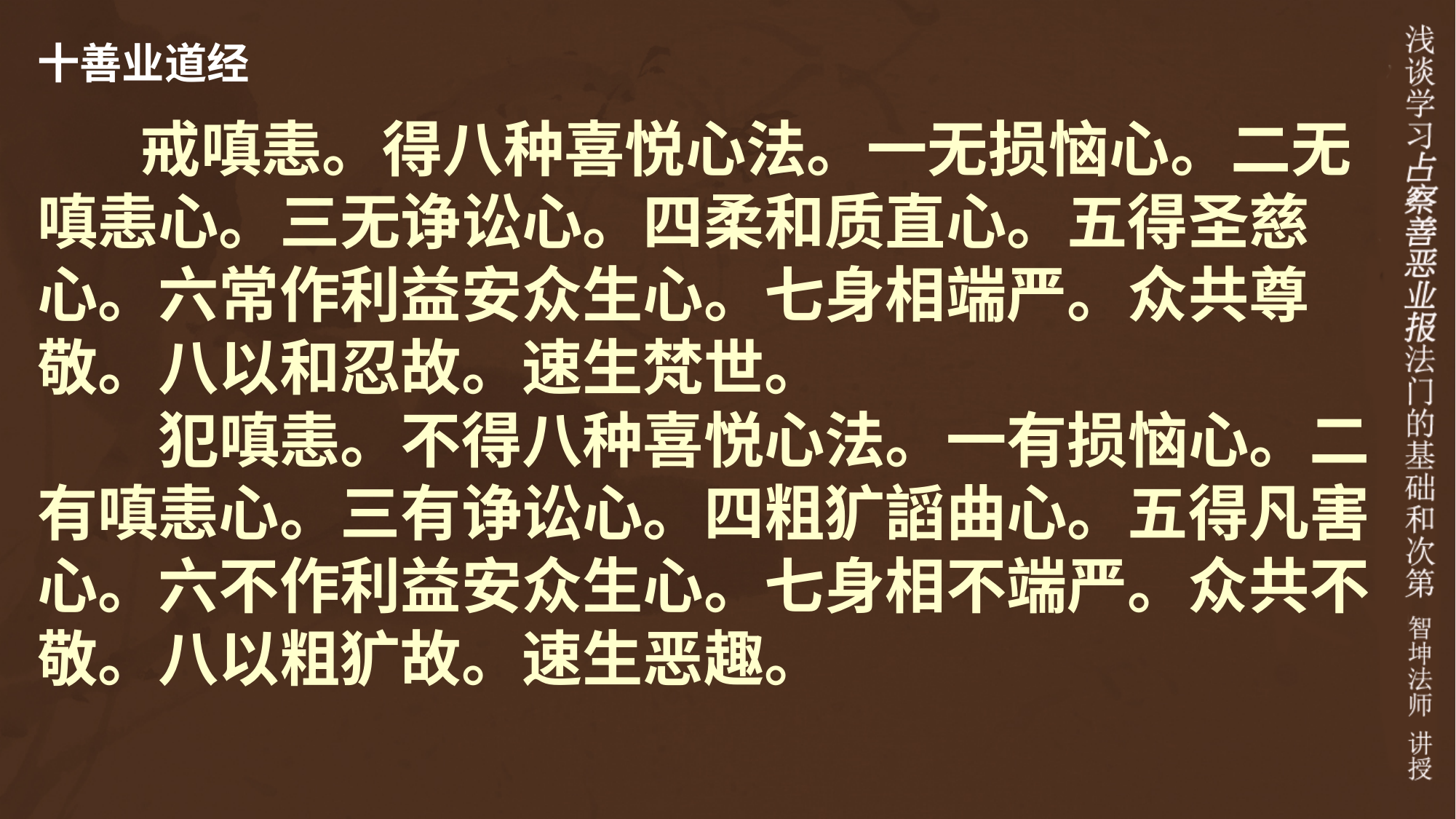

# 十善业道经
　　戒嗔恚。得八种喜悦心法。一无损恼心。二无嗔恚心。三无诤讼心。四柔和质直心。五得圣慈心。六常作利益安众生心。七身相端严。众共尊敬。八以和忍故。速生梵世。
　　犯嗔恚。不得八种喜悦心法。一有损恼心。二有嗔恚心。三有诤讼心。四粗犷謟曲心。五得凡害心。六不作利益安众生心。七身相不端严。众共不敬。八以粗犷故。速生恶趣。